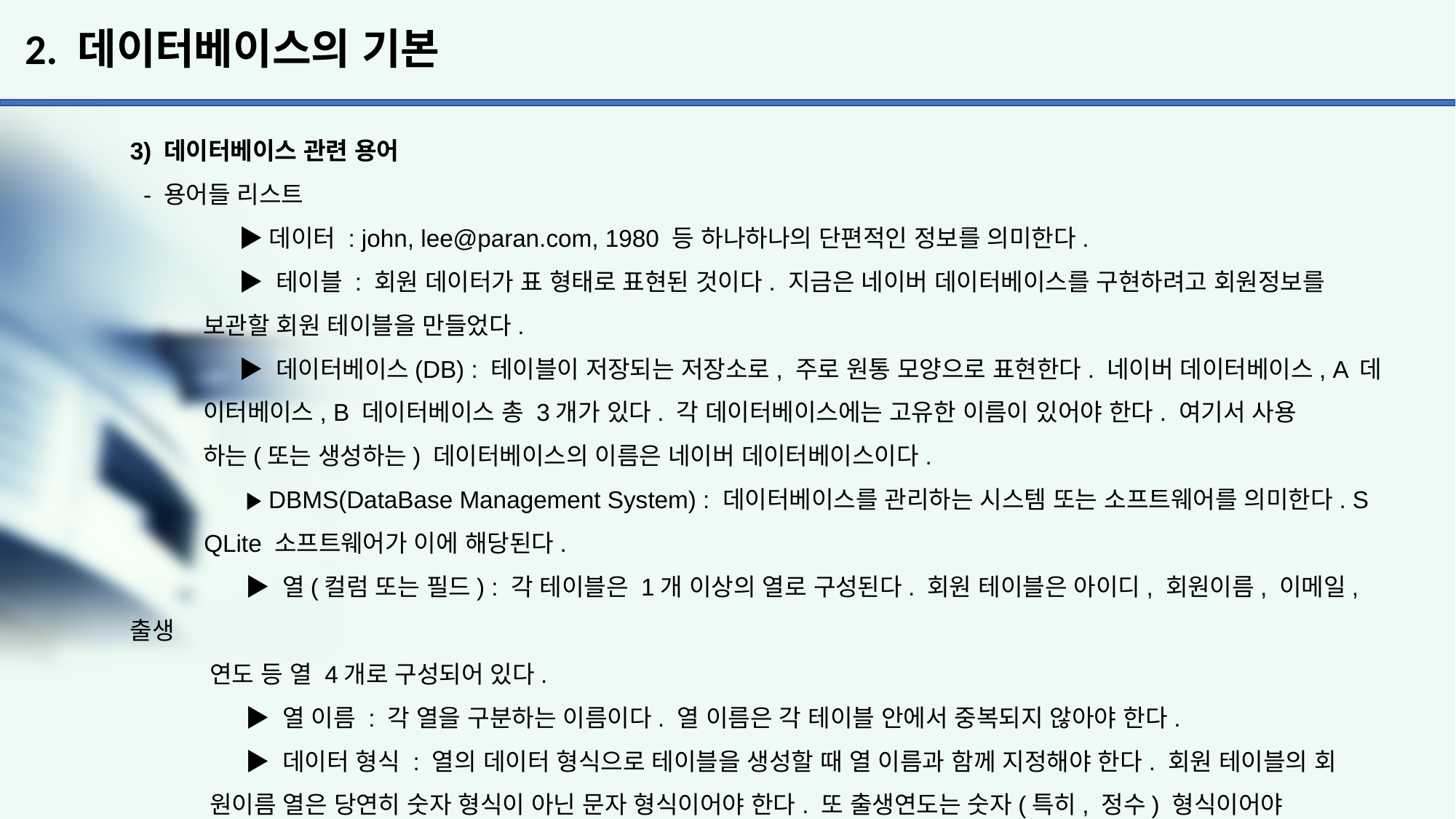

# 2. 데이터베이스의 기본
3) 데이터베이스 관련 용어
  - 용어들 리스트
	▶데이터 : john, lee@paran.com, 1980 등 하나하나의 단편적인 정보를 의미한다.
	▶ 테이블 : 회원 데이터가 표 형태로 표현된 것이다. 지금은 네이버 데이터베이스를 구현하려고 회원정보를
          보관할 회원 테이블을 만들었다.
	▶ 데이터베이스(DB) : 테이블이 저장되는 저장소로, 주로 원통 모양으로 표현한다. 네이버 데이터베이스, A 데
          이터베이스, B 데이터베이스 총 3개가 있다. 각 데이터베이스에는 고유한 이름이 있어야 한다. 여기서 사용
          하는(또는 생성하는) 데이터베이스의 이름은 네이버 데이터베이스이다.
	 ▶ DBMS(DataBase Management System) : 데이터베이스를 관리하는 시스템 또는 소프트웨어를 의미한다. S
           QLite 소프트웨어가 이에 해당된다.
	 ▶ 열(컬럼 또는 필드) : 각 테이블은 1개 이상의 열로 구성된다. 회원 테이블은 아이디, 회원이름, 이메일, 출생
           연도 등 열 4개로 구성되어 있다.
	 ▶ 열 이름 : 각 열을 구분하는 이름이다. 열 이름은 각 테이블 안에서 중복되지 않아야 한다.
	 ▶ 데이터 형식 : 열의 데이터 형식으로 테이블을 생성할 때 열 이름과 함께 지정해야 한다. 회원 테이블의 회
           원이름 열은 당연히 숫자 형식이 아닌 문자 형식이어야 한다. 또 출생연도는 숫자(특히, 정수) 형식이어야
           할 것이다. 출생연도에는 '빠른88' 같은 글자를 입력하면 안 되기 때문이다.